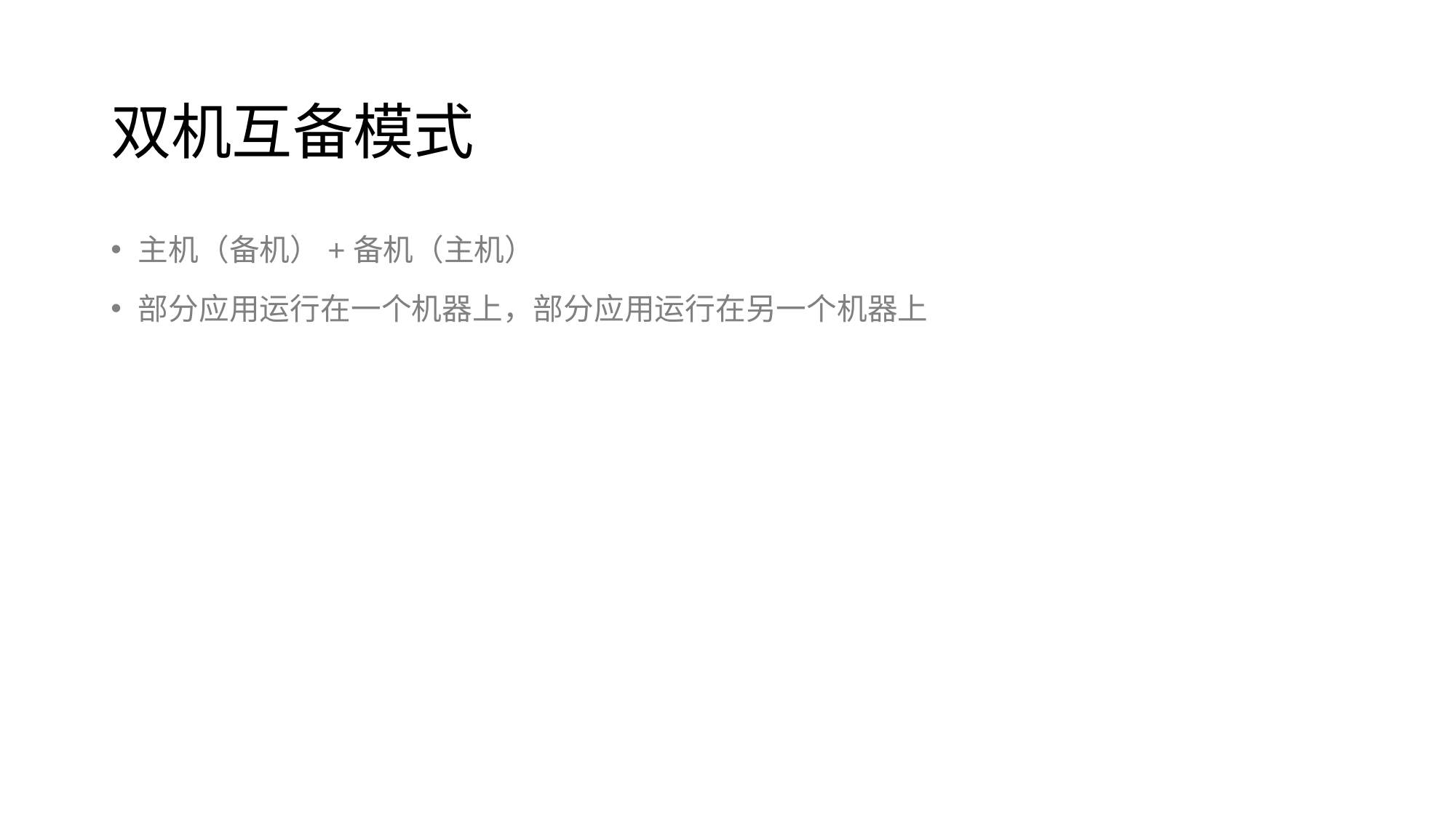

# 双机互备模式
主机（备机）+备机（主机）
部分应用运行在一个机器上，部分应用运行在另一个机器上